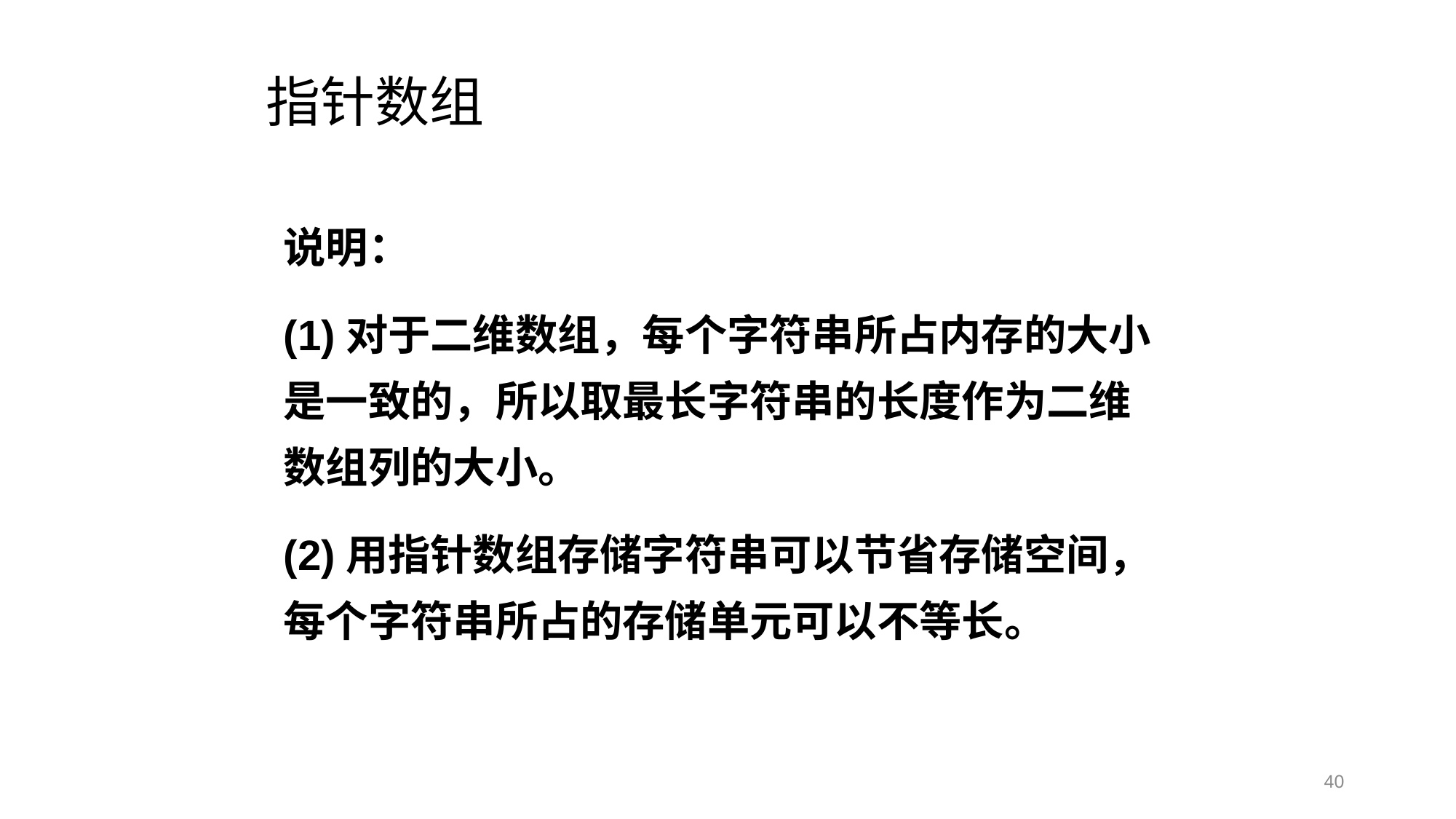

# 指针数组
说明：
(1)对于二维数组，每个字符串所占内存的大小是一致的，所以取最长字符串的长度作为二维数组列的大小。
(2)用指针数组存储字符串可以节省存储空间，每个字符串所占的存储单元可以不等长。
40